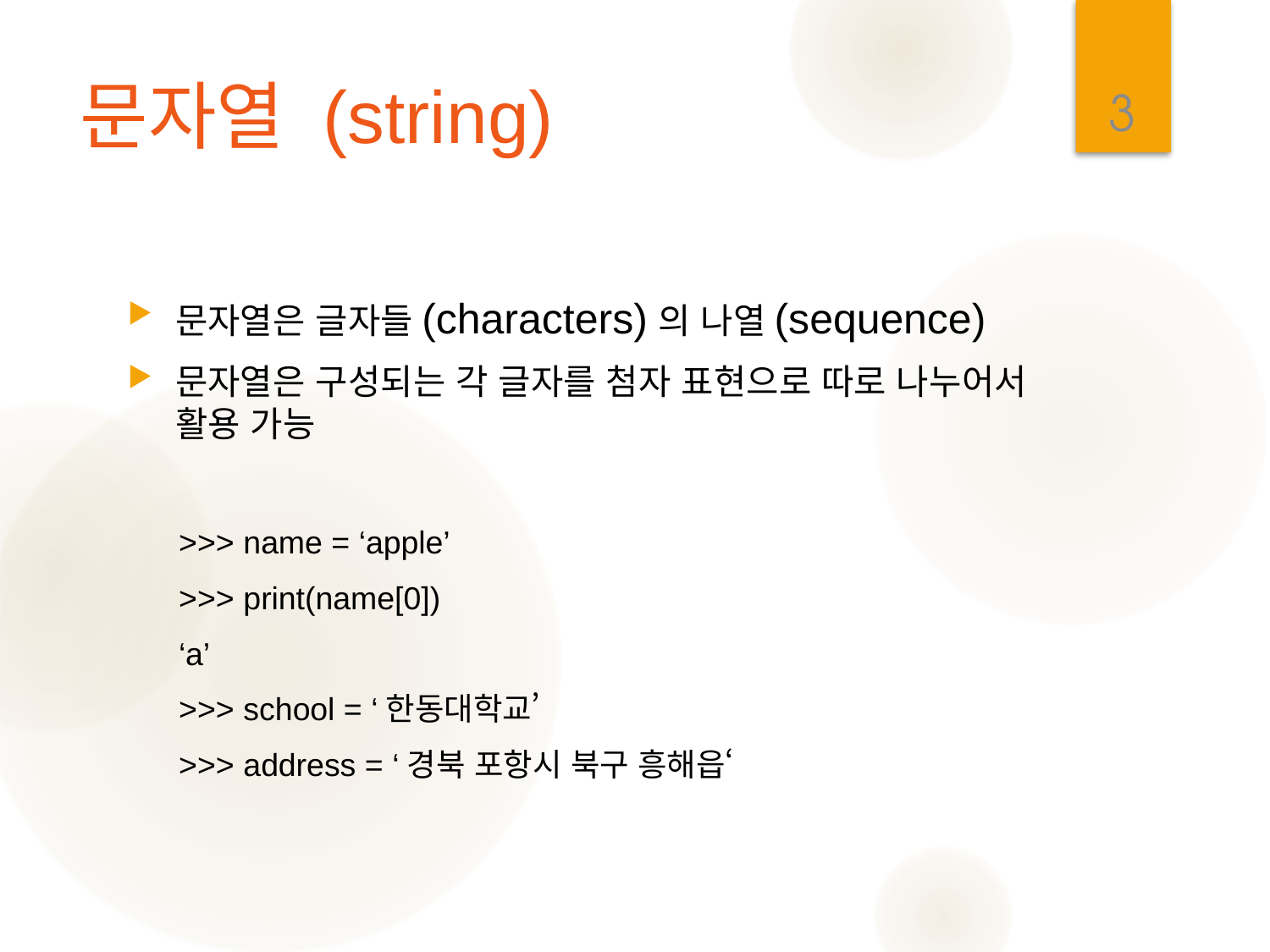

3
# 문자열 (string)
문자열은 글자들(characters)의 나열(sequence)
문자열은 구성되는 각 글자를 첨자 표현으로 따로 나누어서 활용 가능

>>> name = ‘apple’
>>> print(name[0])
‘a’
>>> school = ‘한동대학교’
>>> address = ‘경북 포항시 북구 흥해읍‘